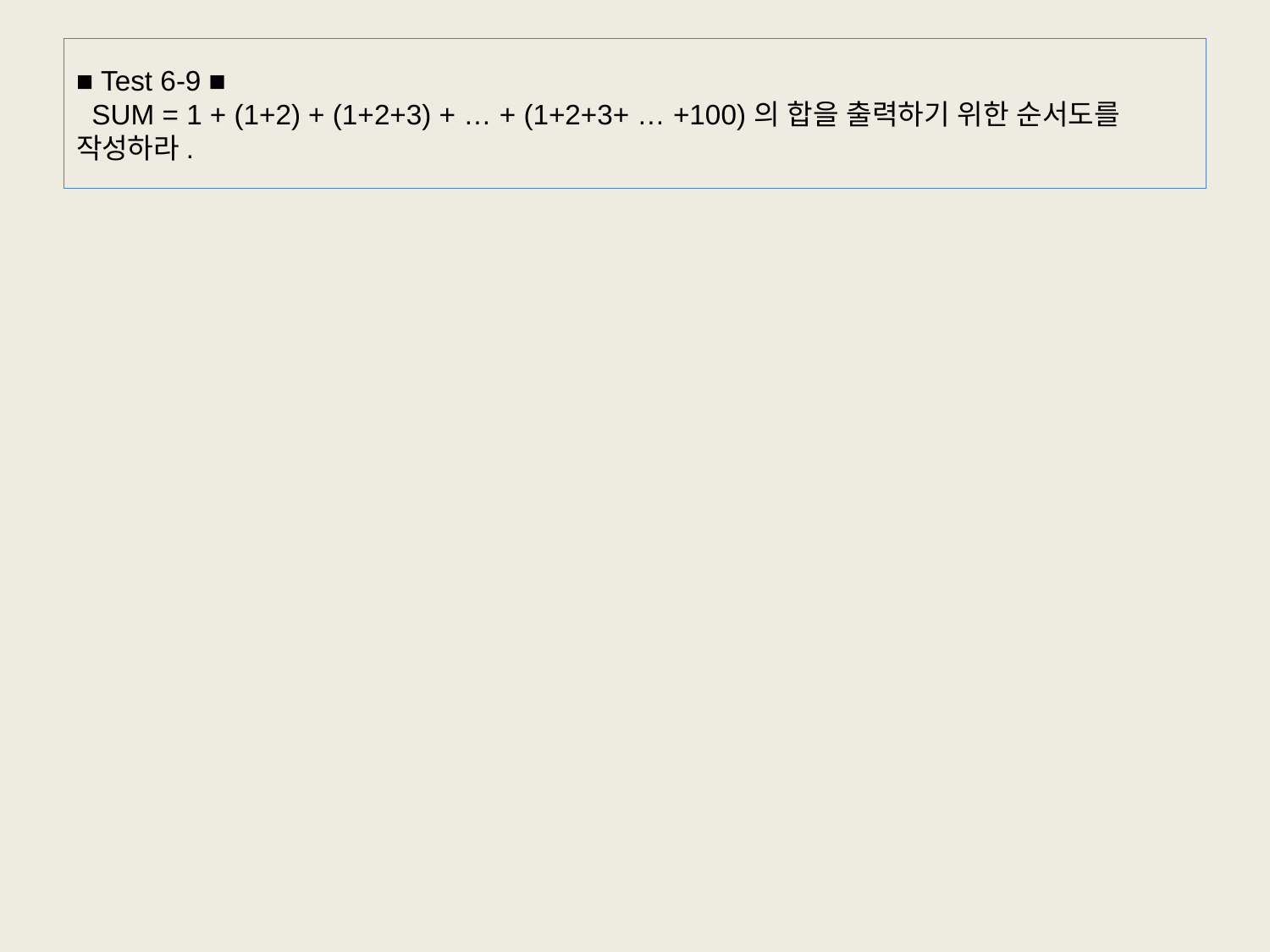

# ■ Test 6-9 ■   SUM = 1 + (1+2) + (1+2+3) + … + (1+2+3+ … +100)의 합을 출력하기 위한 순서도를 작성하라.